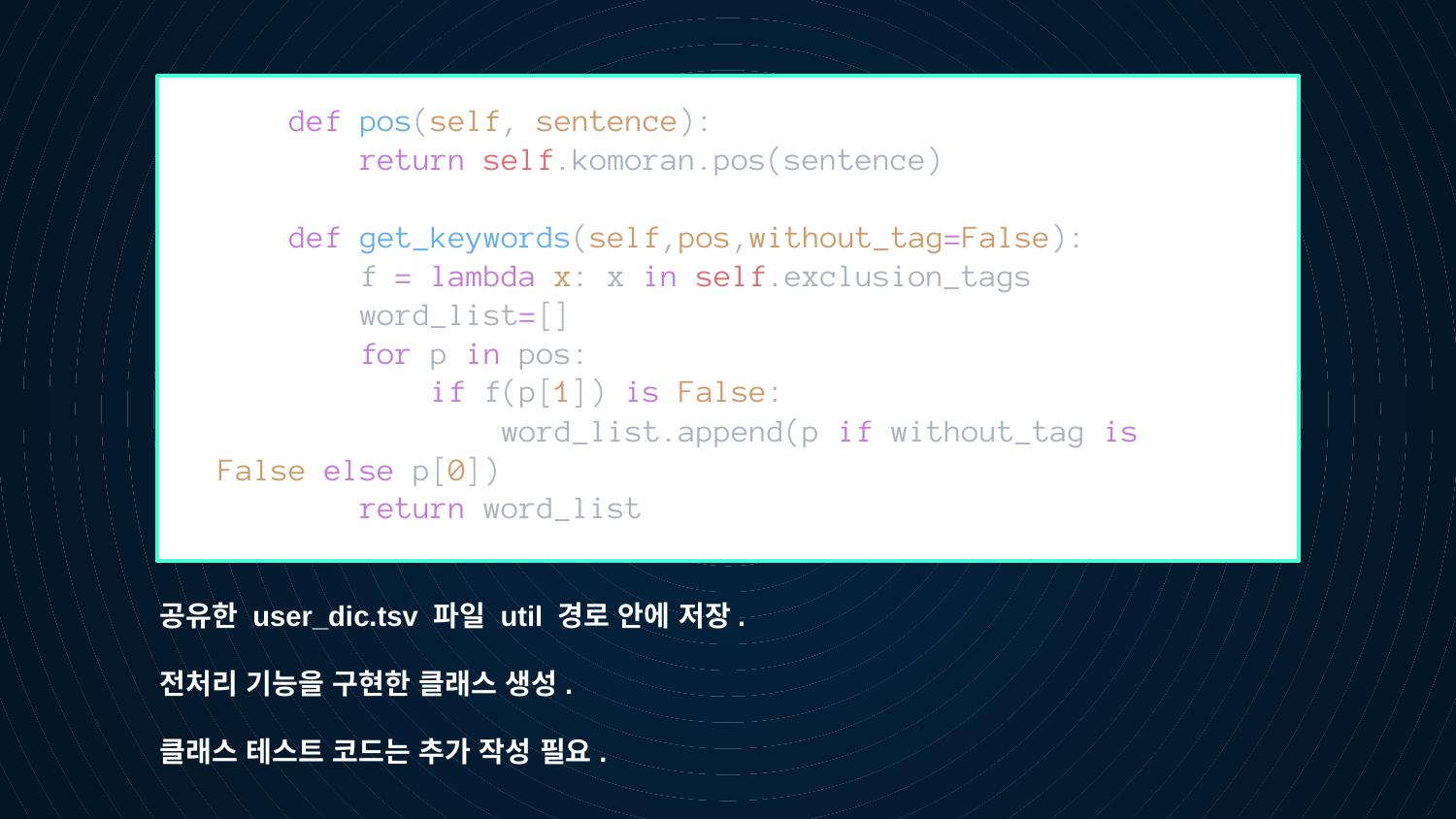

def pos(self, sentence):
        return self.komoran.pos(sentence)

    def get_keywords(self,pos,without_tag=False):
        f = lambda x: x in self.exclusion_tags
        word_list=[]
        for p in pos:
            if f(p[1]) is False:
                word_list.append(p if without_tag is False else p[0])
        return word_list
공유한 user_dic.tsv 파일 util 경로 안에 저장.

전처리 기능을 구현한 클래스 생성.

클래스 테스트 코드는 추가 작성 필요.